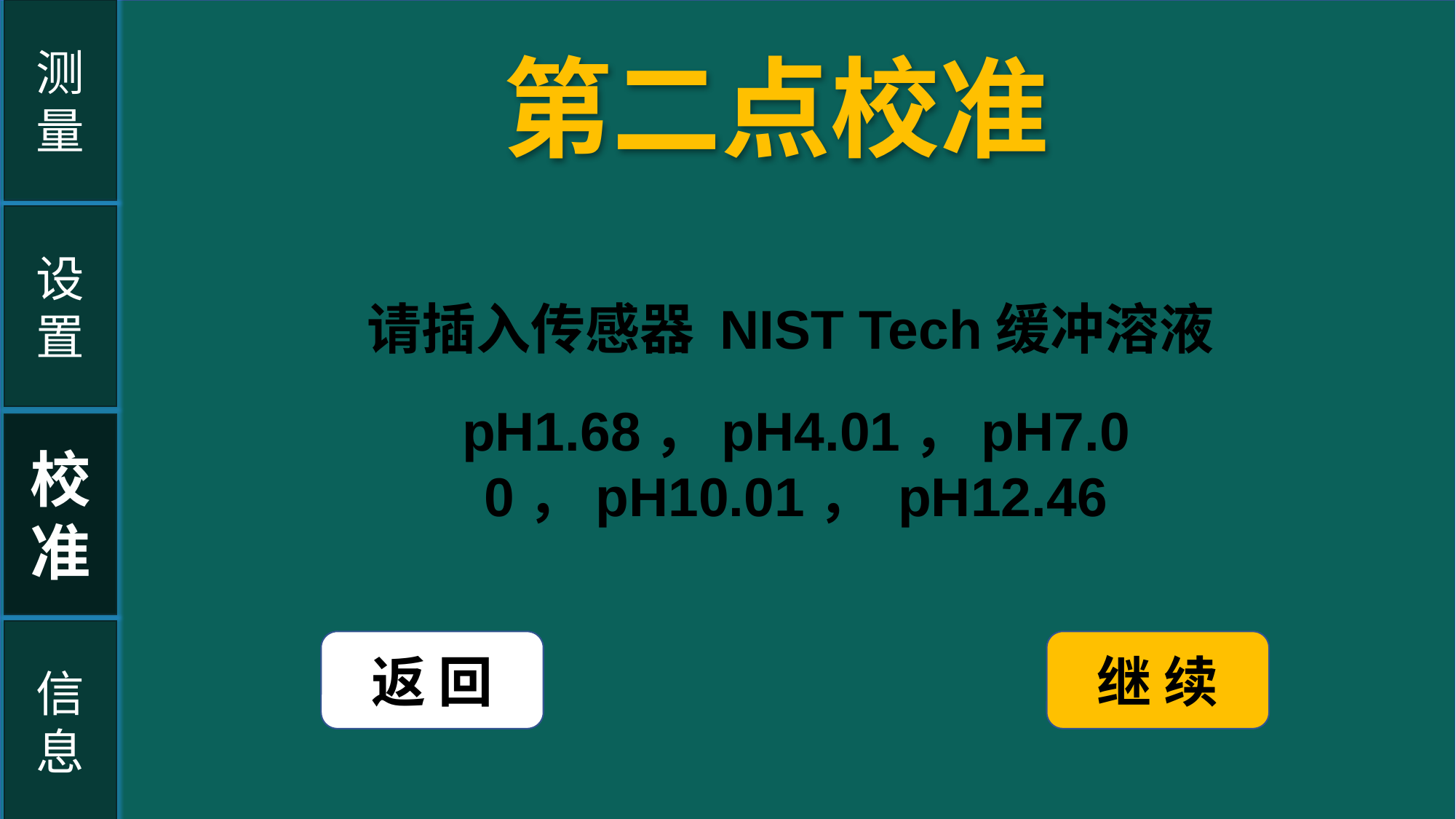

测
量
第二点校准
设置
请插入传感器 NIST Tech缓冲溶液
pH1.68，pH4.01，pH7.00，pH10.01， pH12.46
校
准
信
息
返 回
继 续